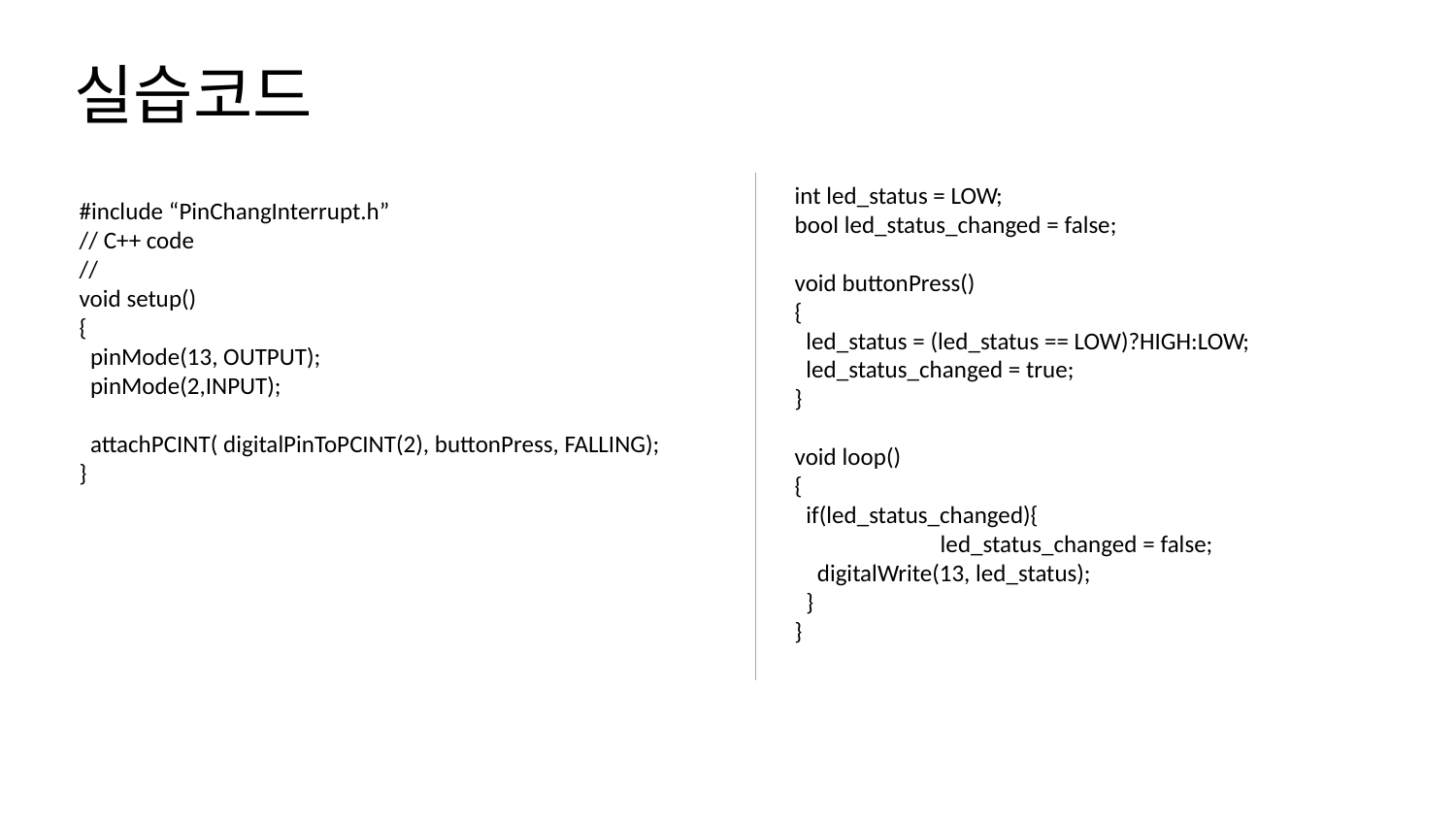

실습코드
int led_status = LOW;
bool led_status_changed = false;

void buttonPress()
{
  led_status = (led_status == LOW)?HIGH:LOW;
  led_status_changed = true;
}

void loop()
{
  if(led_status_changed){
  	led_status_changed = false;
    digitalWrite(13, led_status);
  }
}
#include “PinChangInterrupt.h”
// C++ code
//
void setup()
{
  pinMode(13, OUTPUT);
  pinMode(2,INPUT);

  attachPCINT( digitalPinToPCINT(2), buttonPress, FALLING);
}